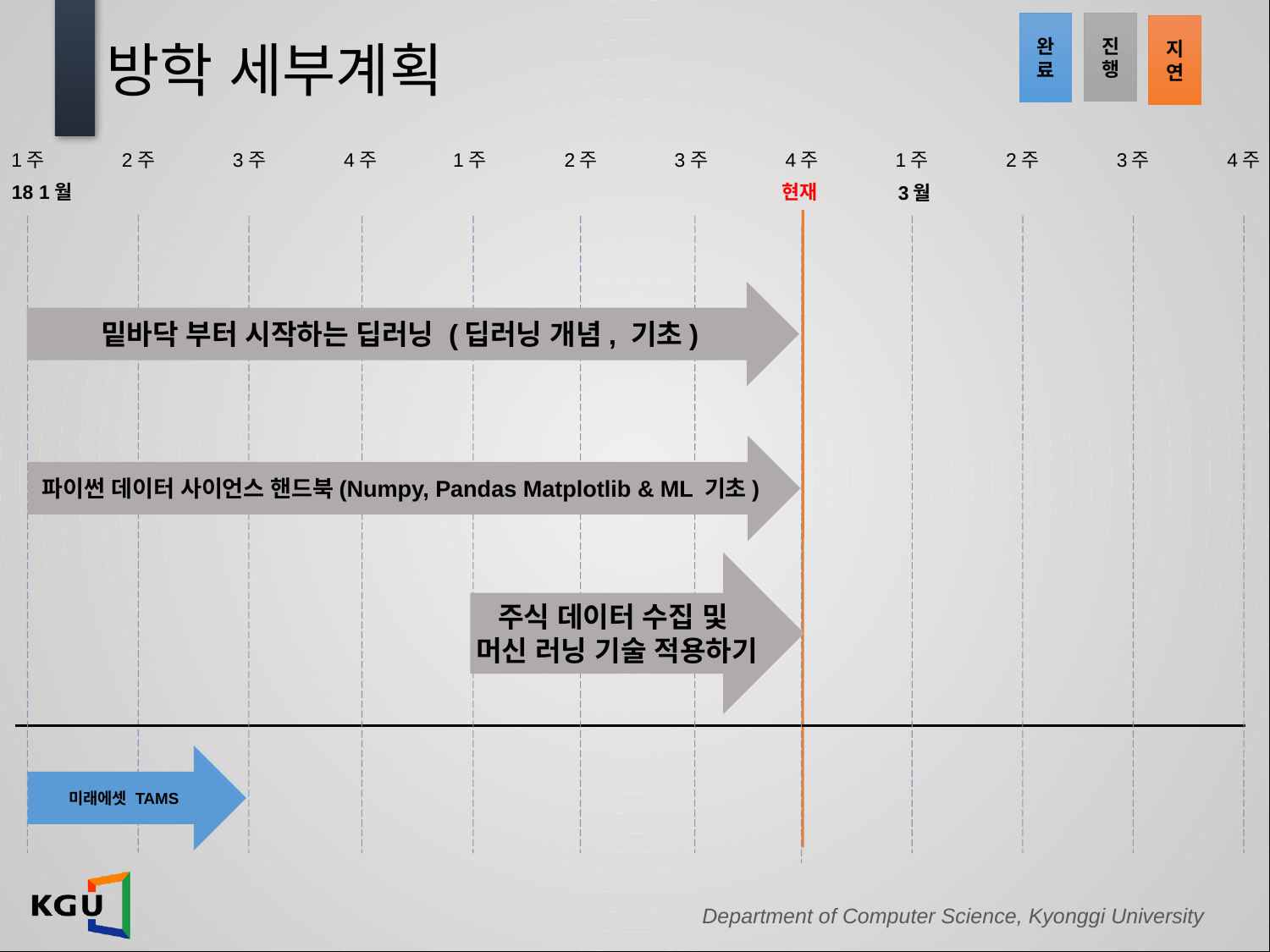

# 방학 세부계획
완
료
진
행
지
연
1주
2주
3주
4주
1주
2주
3주
4주
1주
2주
3주
4주
18 1월
현재
 3월
밑바닥 부터 시작하는 딥러닝 (딥러닝 개념, 기초)
파이썬 데이터 사이언스 핸드북(Numpy, Pandas Matplotlib & ML 기초)
주식 데이터 수집 및
머신 러닝 기술 적용하기
미래에셋 TAMS